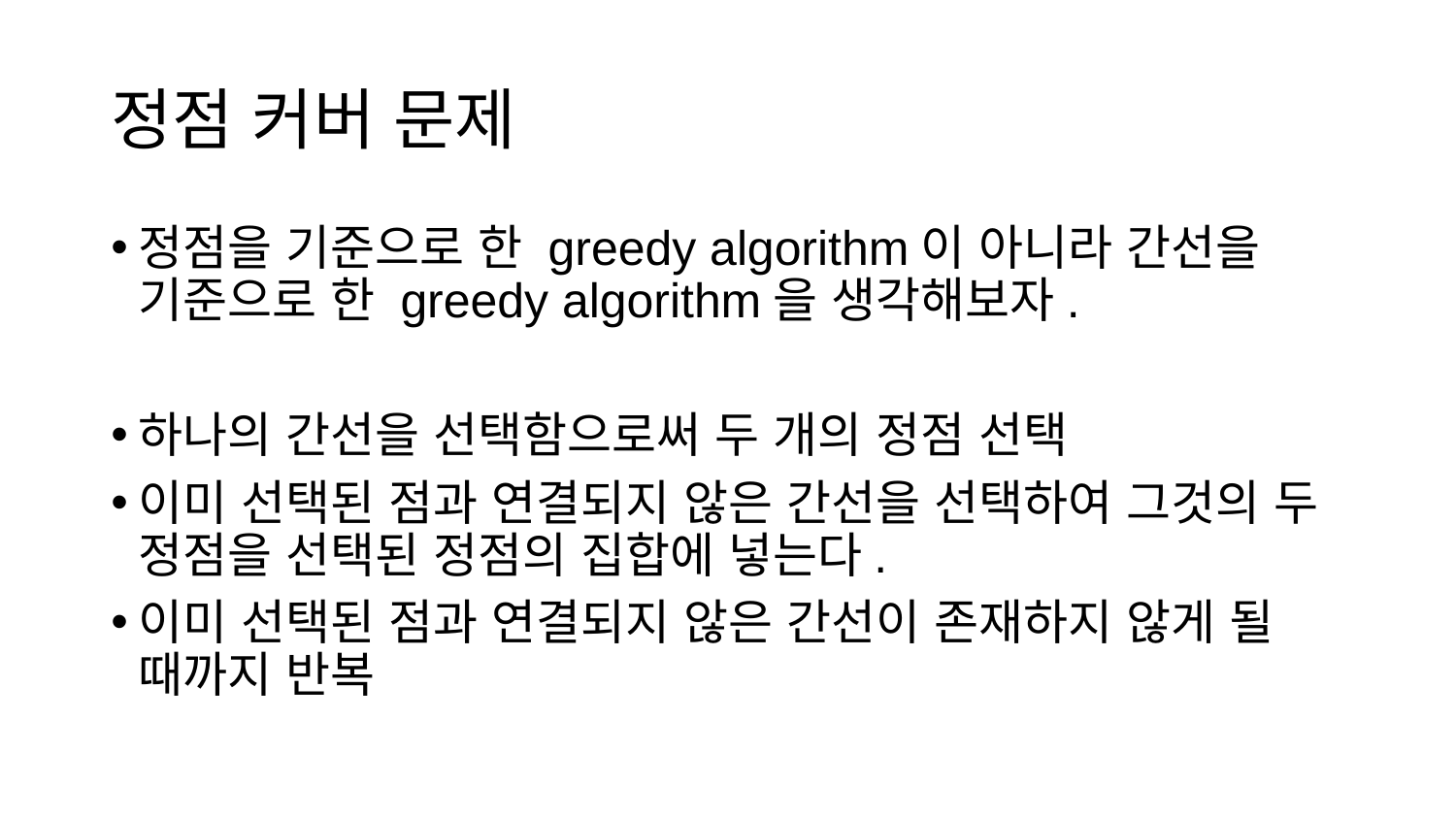

# 정점 커버 문제
정점을 기준으로 한 greedy algorithm이 아니라 간선을 기준으로 한 greedy algorithm을 생각해보자.

하나의 간선을 선택함으로써 두 개의 정점 선택
이미 선택된 점과 연결되지 않은 간선을 선택하여 그것의 두 정점을 선택된 정점의 집합에 넣는다.
이미 선택된 점과 연결되지 않은 간선이 존재하지 않게 될 때까지 반복